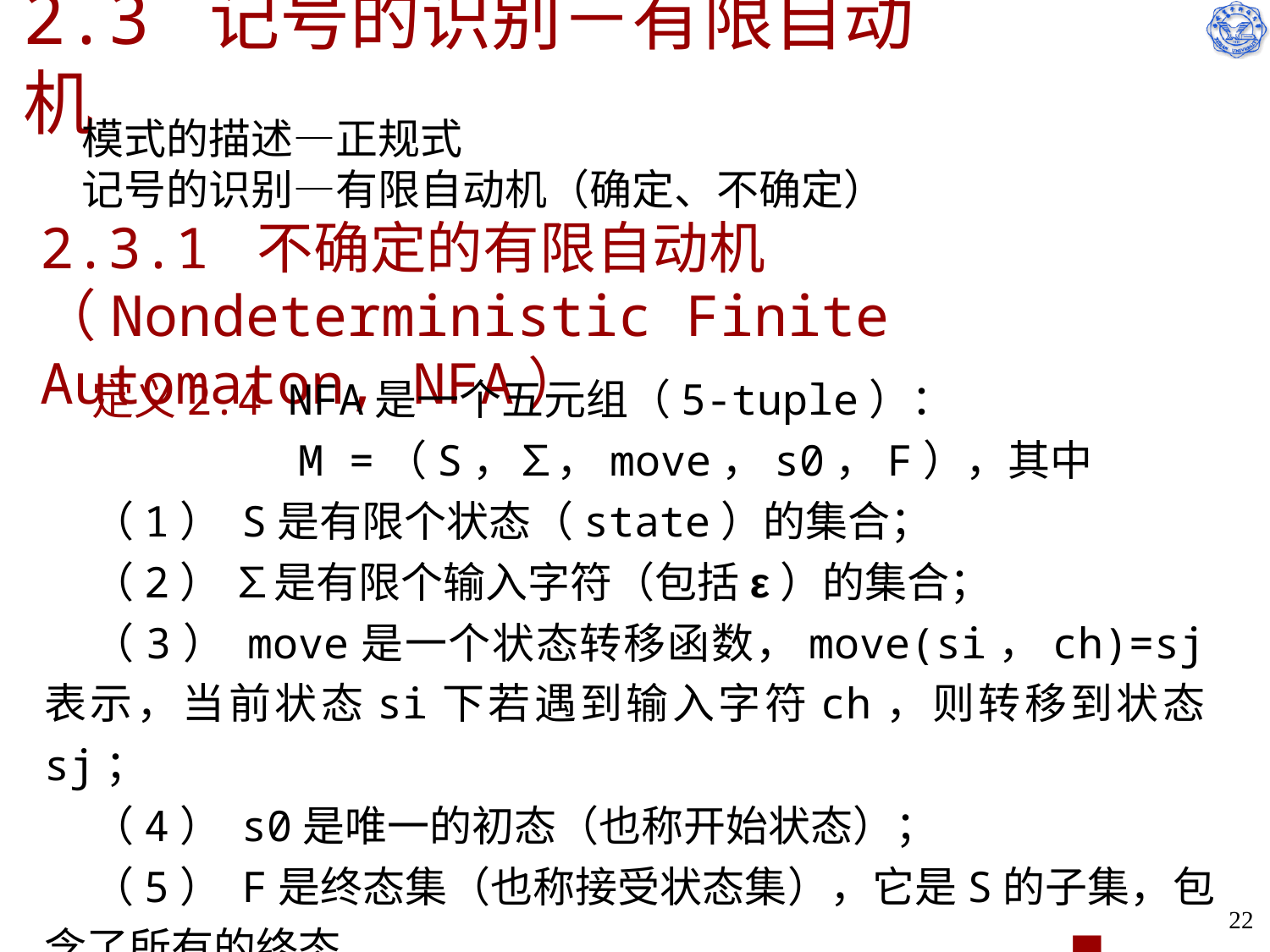

# 2.3 记号的识别－有限自动机
模式的描述―正规式
记号的识别―有限自动机（确定、不确定）
2.3.1 不确定的有限自动机
（Nondeterministic Finite Automaton, NFA）
定义2.4 NFA是一个五元组（5-tuple）：
		M =（S，∑，move，s0，F），其中
（1） S是有限个状态（state）的集合；
（2） ∑是有限个输入字符（包括ε）的集合；
（3） move是一个状态转移函数，move(si，ch)=sj表示，当前状态si下若遇到输入字符ch，则转移到状态sj；
（4） s0是唯一的初态（也称开始状态）；
（5） F是终态集（也称接受状态集），它是S的子集，包含了所有的终态。						 ■
22